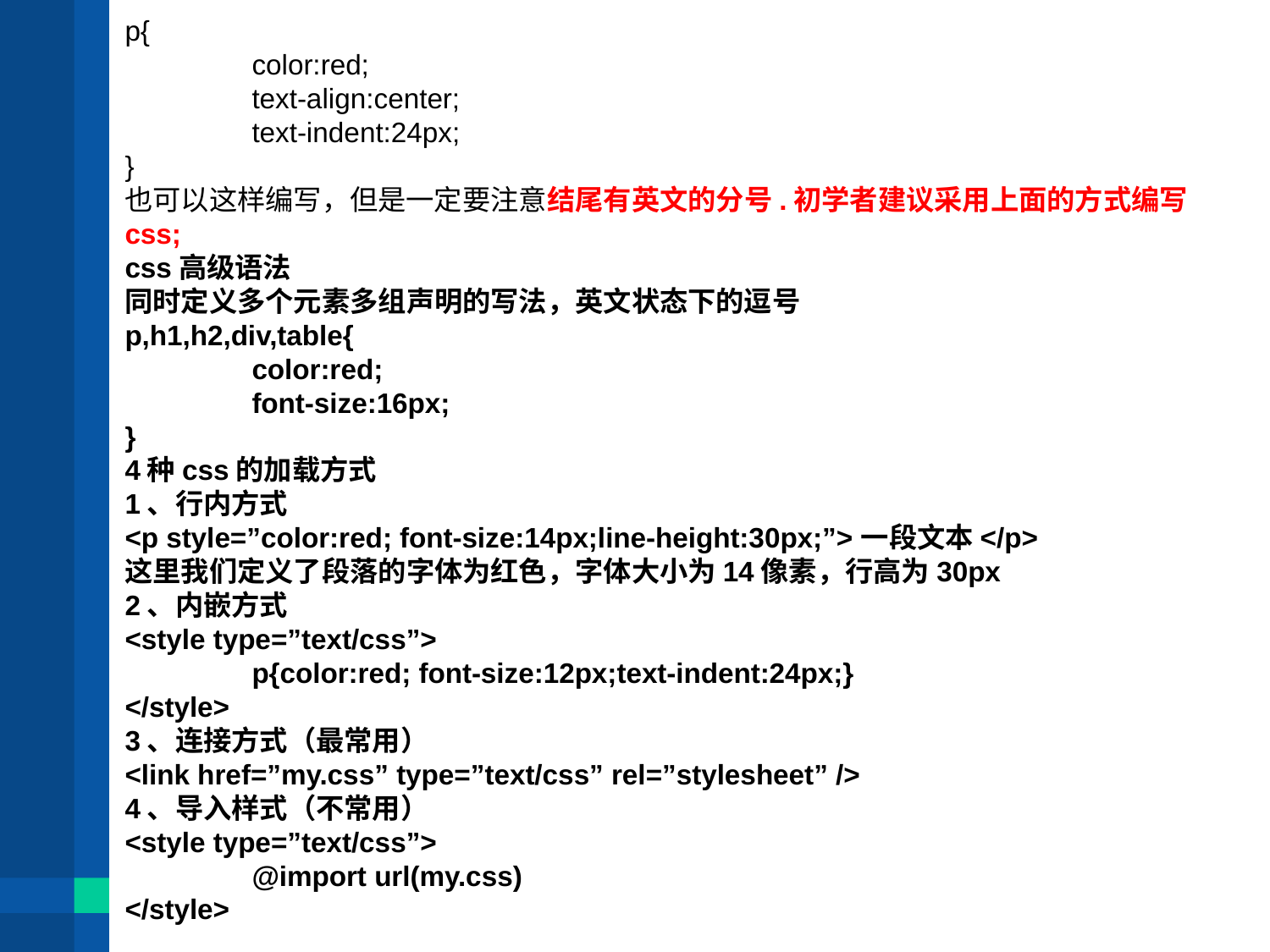

p{
	color:red;
	text-align:center;
	text-indent:24px;
}
也可以这样编写，但是一定要注意结尾有英文的分号.初学者建议采用上面的方式编写css;
css高级语法
同时定义多个元素多组声明的写法，英文状态下的逗号
p,h1,h2,div,table{
	color:red;
	font-size:16px;
}
4种css的加载方式
1、行内方式
<p style=”color:red; font-size:14px;line-height:30px;”>一段文本</p>
这里我们定义了段落的字体为红色，字体大小为14像素，行高为30px
2、内嵌方式
<style type=”text/css”>
	p{color:red; font-size:12px;text-indent:24px;}
</style>
3、连接方式（最常用）
<link href=”my.css” type=”text/css” rel=”stylesheet” />
4、导入样式（不常用）
<style type=”text/css”>
	@import url(my.css)
</style>